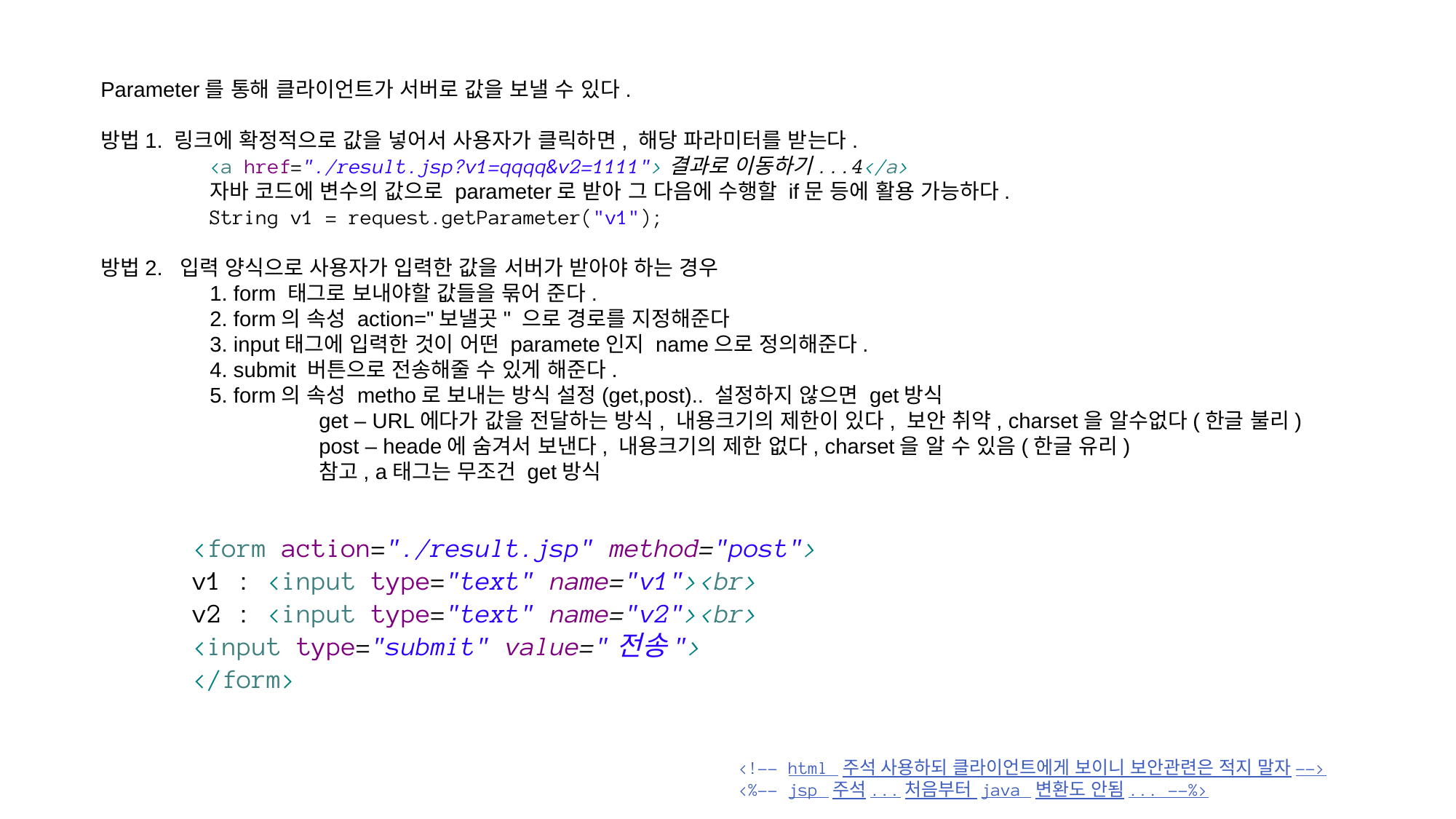

Parameter를 통해 클라이언트가 서버로 값을 보낼 수 있다.

방법1. 링크에 확정적으로 값을 넣어서 사용자가 클릭하면, 해당 파라미터를 받는다.
	<a href="./result.jsp?v1=qqqq&v2=1111">결과로 이동하기...4</a>
 	자바 코드에 변수의 값으로 parameter로 받아 그 다음에 수행할 if문 등에 활용 가능하다.
	String v1 = request.getParameter("v1");

방법2.  입력 양식으로 사용자가 입력한 값을 서버가 받아야 하는 경우
	1. form 태그로 보내야할 값들을 묶어 준다.
	2. form의 속성 action="보낼곳" 으로 경로를 지정해준다
	3. input태그에 입력한 것이 어떤 paramete인지 name으로 정의해준다.
	4. submit 버튼으로 전송해줄 수 있게 해준다.
	5. form의 속성 metho로 보내는 방식 설정(get,post).. 설정하지 않으면 get방식
		get – URL에다가 값을 전달하는 방식, 내용크기의 제한이 있다, 보안 취약, charset을 알수없다(한글 불리)
		post – heade에 숨겨서 보낸다, 내용크기의 제한 없다, charset을 알 수 있음(한글 유리)
		참고, a태그는 무조건 get방식

<form action="./result.jsp" method="post">
v1 : <input type="text" name="v1"><br>
v2 : <input type="text" name="v2"><br>
<input type="submit" value="전송">
</form>
<!-- html 주석 사용하되 클라이언트에게 보이니 보안관련은 적지 말자-->
<%-- jsp 주석...처음부터 java 변환도 안됨... --%>